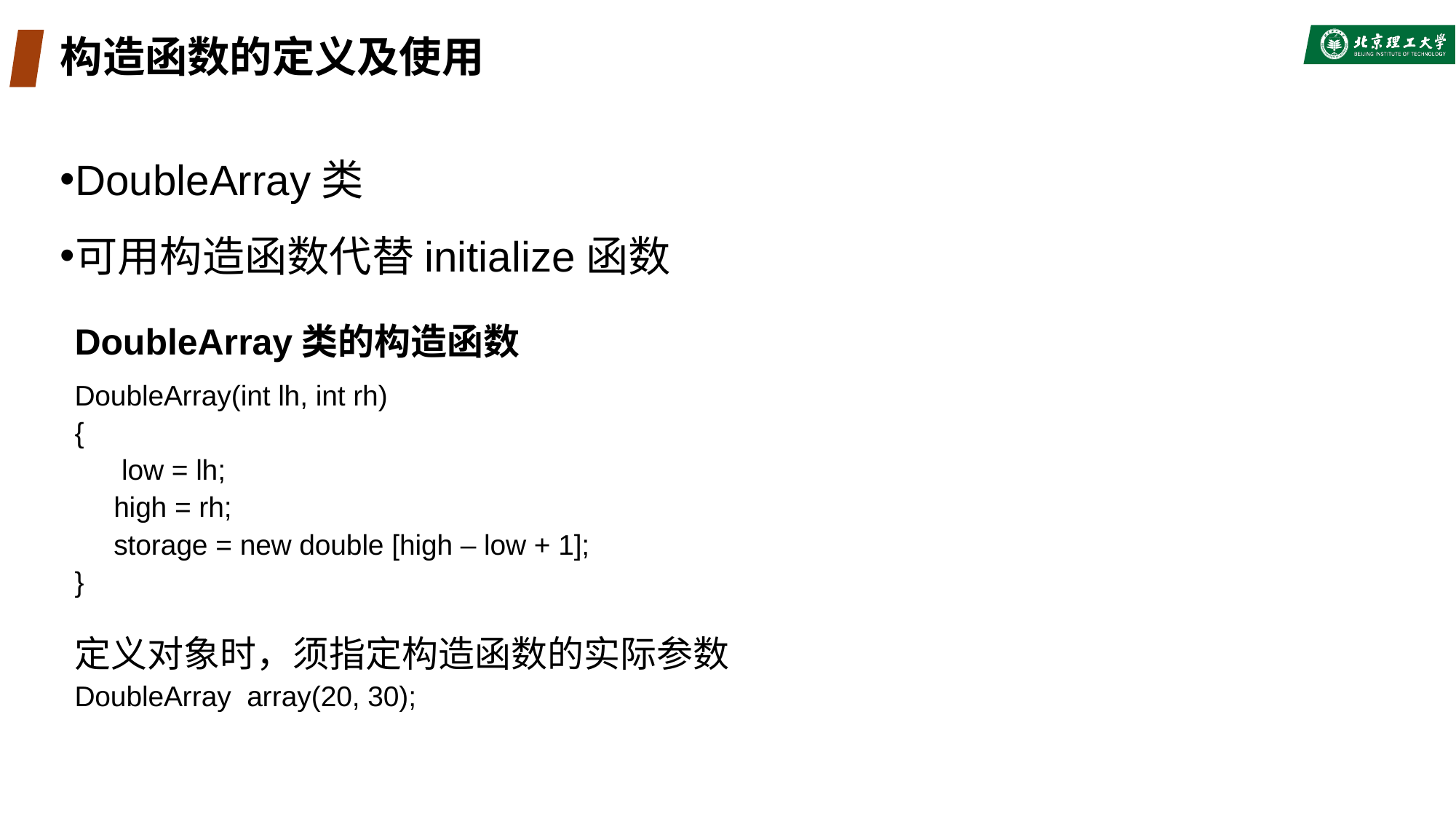

# 构造函数的定义及使用
DoubleArray类
可用构造函数代替initialize函数
DoubleArray类的构造函数
DoubleArray(int lh, int rh)
{
      low = lh;
     high = rh;
     storage = new double [high – low + 1];
}
定义对象时，须指定构造函数的实际参数
DoubleArray  array(20, 30);